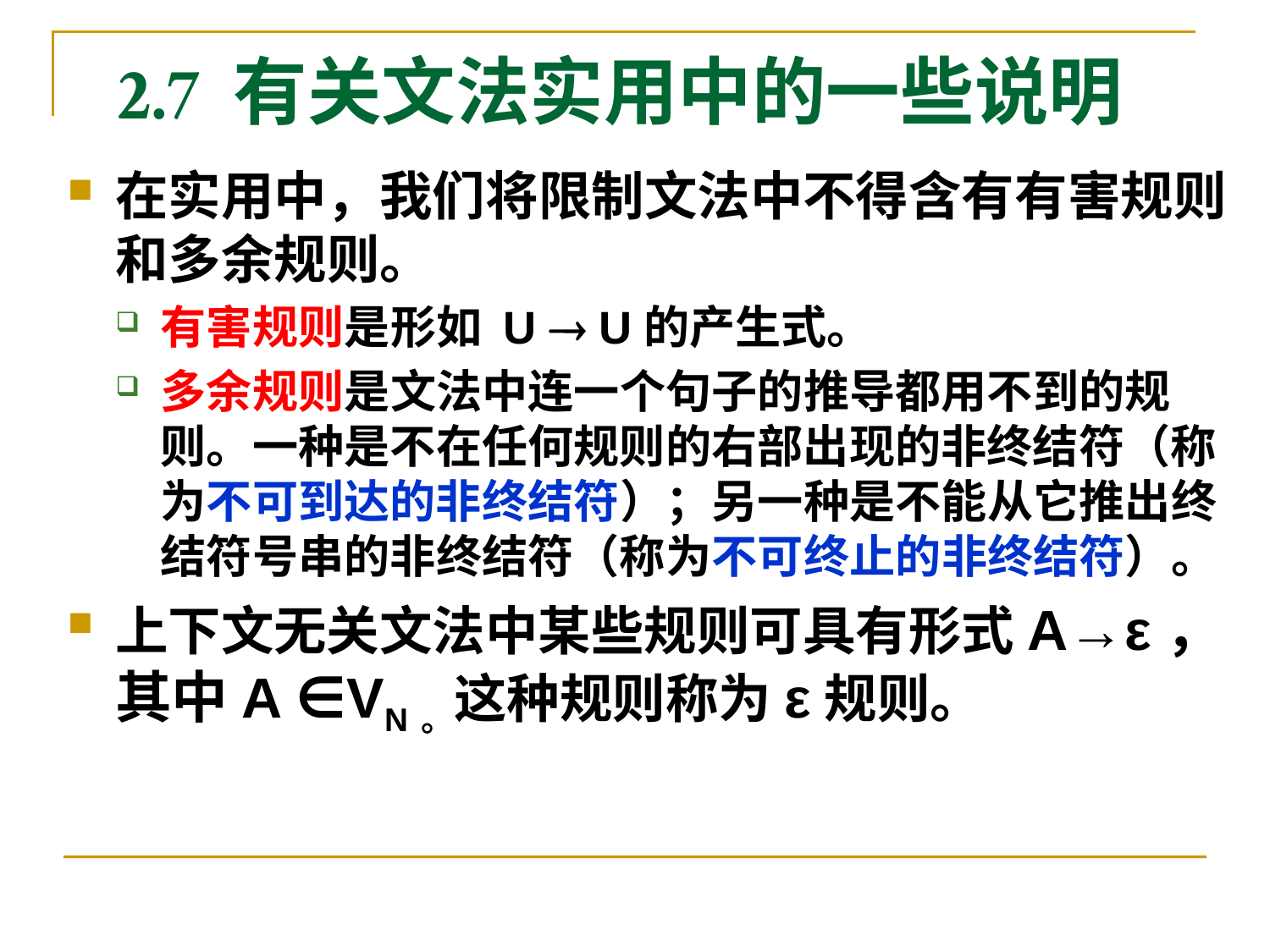

# 2.7 有关文法实用中的一些说明
在实用中，我们将限制文法中不得含有有害规则和多余规则。
有害规则是形如 U → U的产生式。
多余规则是文法中连一个句子的推导都用不到的规则。一种是不在任何规则的右部出现的非终结符（称为不可到达的非终结符）；另一种是不能从它推出终结符号串的非终结符（称为不可终止的非终结符）。
上下文无关文法中某些规则可具有形式A→ε，其中A ∈VN。这种规则称为ε规则。